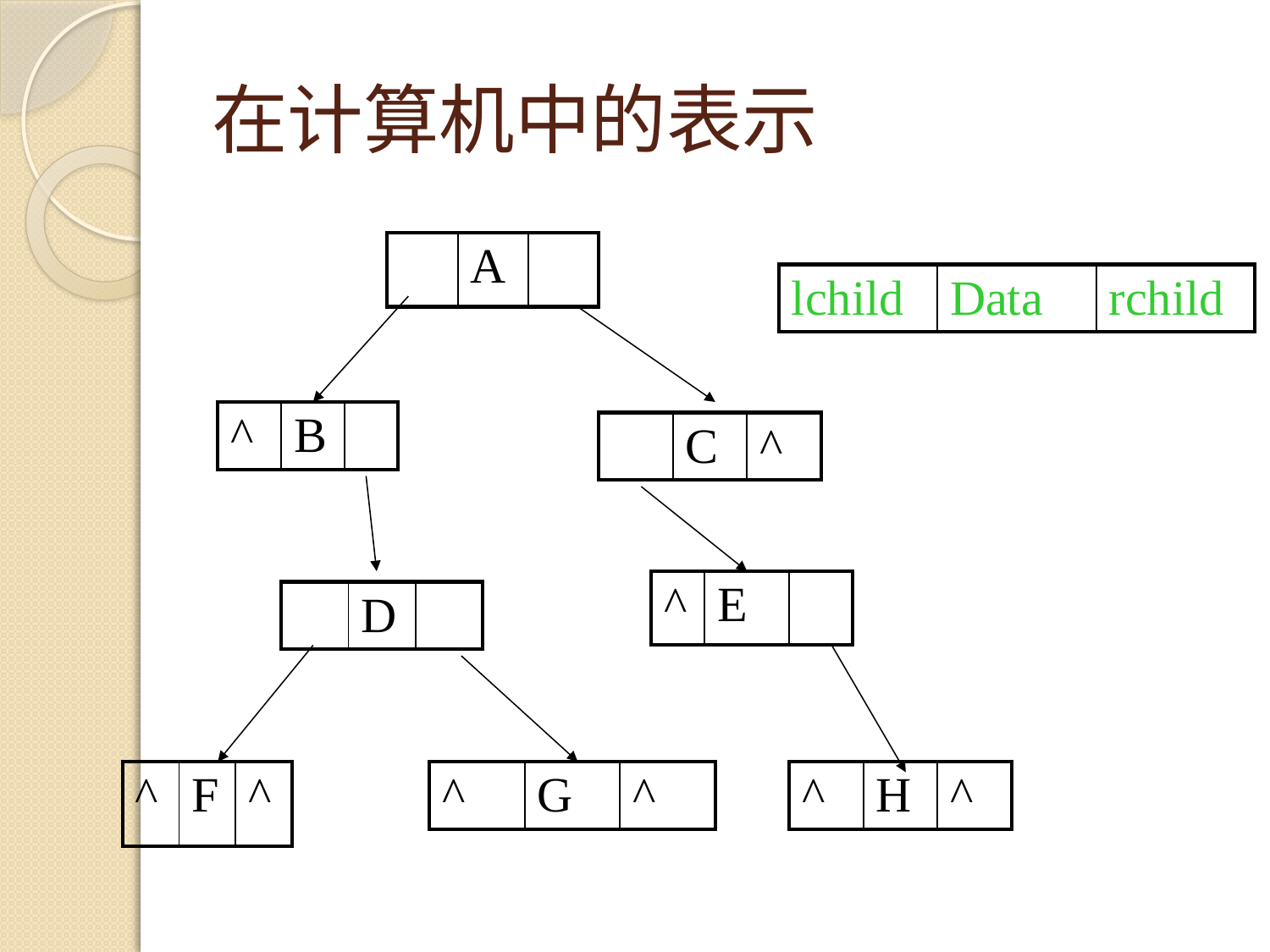

# 在计算机中的表示
|  | A |  |
| --- | --- | --- |
| lchild | Data | rchild |
| --- | --- | --- |

| ^ | B |  |
| --- | --- | --- |
|  | C | ^ |
| --- | --- | --- |

| ^ | E |  |
| --- | --- | --- |
|  | D |  |
| --- | --- | --- |

| ^ | F | ^ |
| --- | --- | --- |
| ^ | G | ^ |
| --- | --- | --- |
| ^ | H | ^ |
| --- | --- | --- |